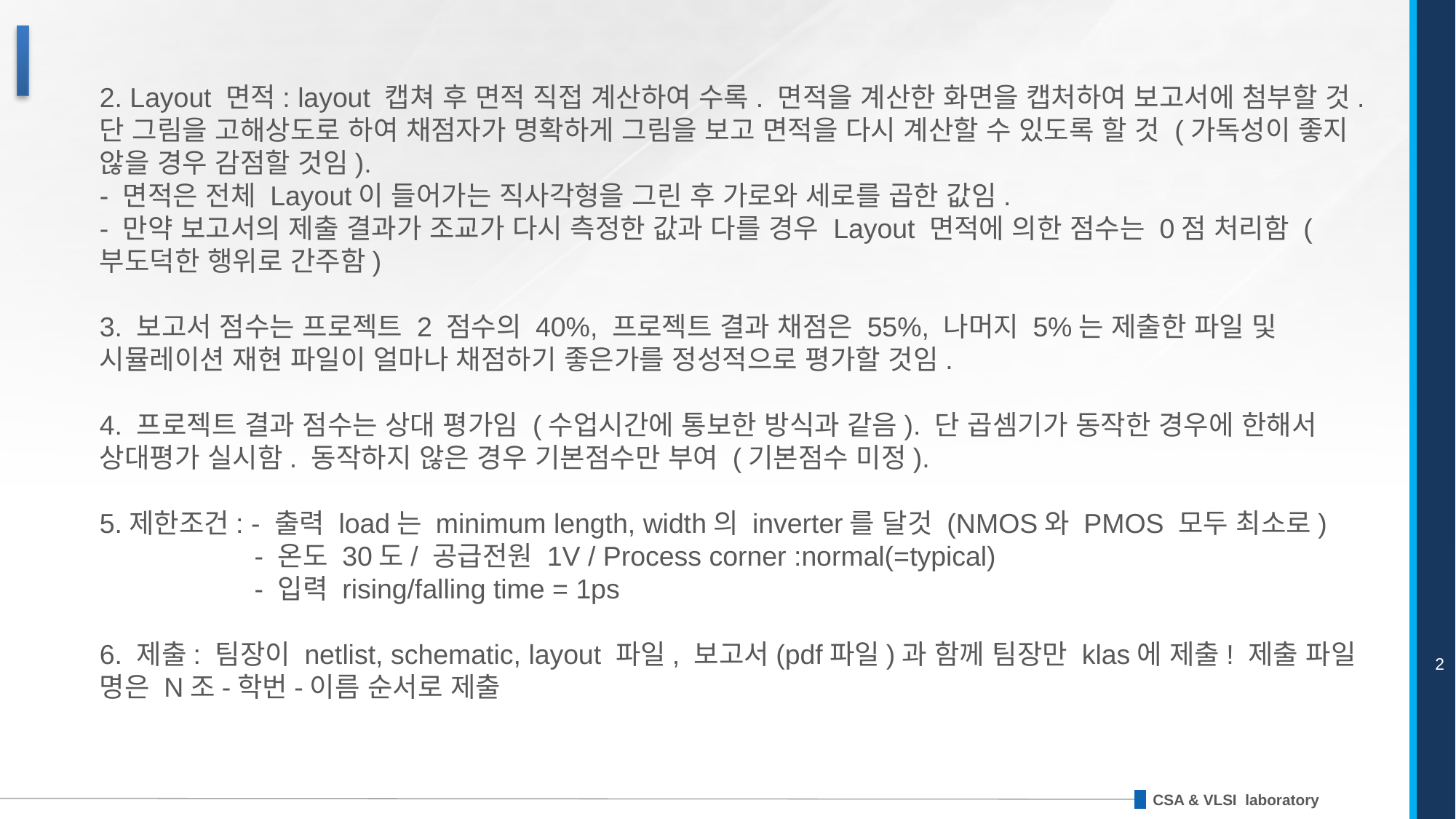

# 2. Layout 면적: layout 캡쳐 후 면적 직접 계산하여 수록. 면적을 계산한 화면을 캡처하여 보고서에 첨부할 것. 단 그림을 고해상도로 하여 채점자가 명확하게 그림을 보고 면적을 다시 계산할 수 있도록 할 것 (가독성이 좋지 않을 경우 감점할 것임). - 면적은 전체 Layout이 들어가는 직사각형을 그린 후 가로와 세로를 곱한 값임. - 만약 보고서의 제출 결과가 조교가 다시 측정한 값과 다를 경우 Layout 면적에 의한 점수는 0점 처리함 (부도덕한 행위로 간주함) 3. 보고서 점수는 프로젝트 2 점수의 40%, 프로젝트 결과 채점은 55%, 나머지 5%는 제출한 파일 및 시뮬레이션 재현 파일이 얼마나 채점하기 좋은가를 정성적으로 평가할 것임. 4. 프로젝트 결과 점수는 상대 평가임 (수업시간에 통보한 방식과 같음). 단 곱셈기가 동작한 경우에 한해서 상대평가 실시함. 동작하지 않은 경우 기본점수만 부여 (기본점수 미정). 5.제한조건: - 출력 load는 minimum length, width의 inverter를 달것 (NMOS와 PMOS 모두 최소로) - 온도 30도/ 공급전원 1V / Process corner :normal(=typical) - 입력 rising/falling time = 1ps 6. 제출: 팀장이 netlist, schematic, layout 파일, 보고서(pdf파일)과 함께 팀장만 klas에 제출! 제출 파일 명은 N조-학번-이름 순서로 제출
2